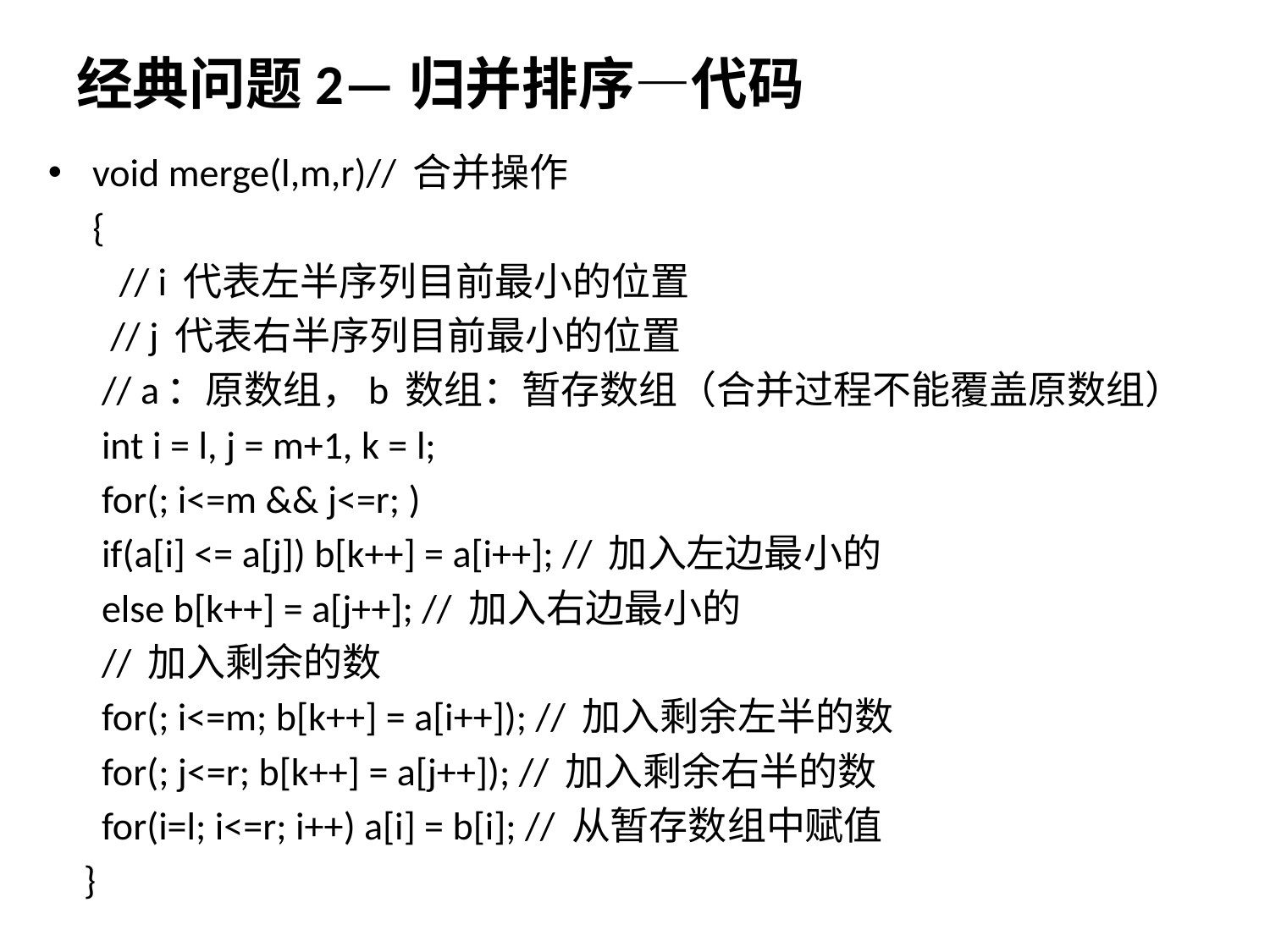

# 经典问题2—归并排序—代码
void merge(l,m,r)// 合并操作
     {
        // i 代表左半序列目前最小的位置
       // j 代表右半序列目前最小的位置
      // a：原数组，b 数组：暂存数组（合并过程不能覆盖原数组）
      int i = l, j = m+1, k = l;
      for(; i<=m && j<=r; )
      if(a[i] <= a[j]) b[k++] = a[i++]; // 加入左边最小的
      else b[k++] = a[j++]; // 加入右边最小的
      // 加入剩余的数
      for(; i<=m; b[k++] = a[i++]); // 加入剩余左半的数
      for(; j<=r; b[k++] = a[j++]); // 加入剩余右半的数
      for(i=l; i<=r; i++) a[i] = b[i]; // 从暂存数组中赋值
    }
13